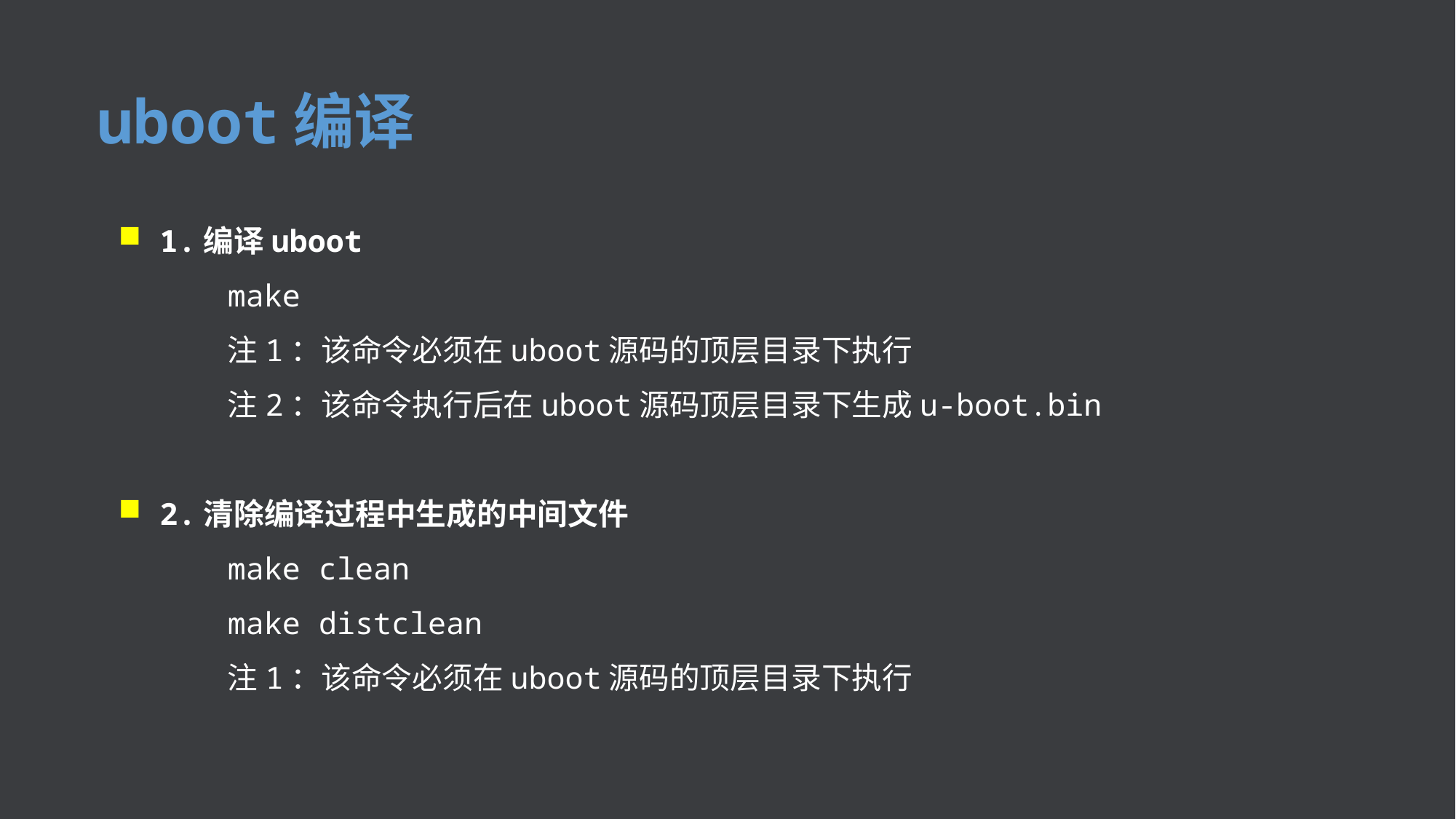

uboot编译

 1.编译uboot
	make
	注1：该命令必须在uboot源码的顶层目录下执行
	注2：该命令执行后在uboot源码顶层目录下生成u-boot.bin

 2.清除编译过程中生成的中间文件
	make clean
	make distclean
	注1：该命令必须在uboot源码的顶层目录下执行